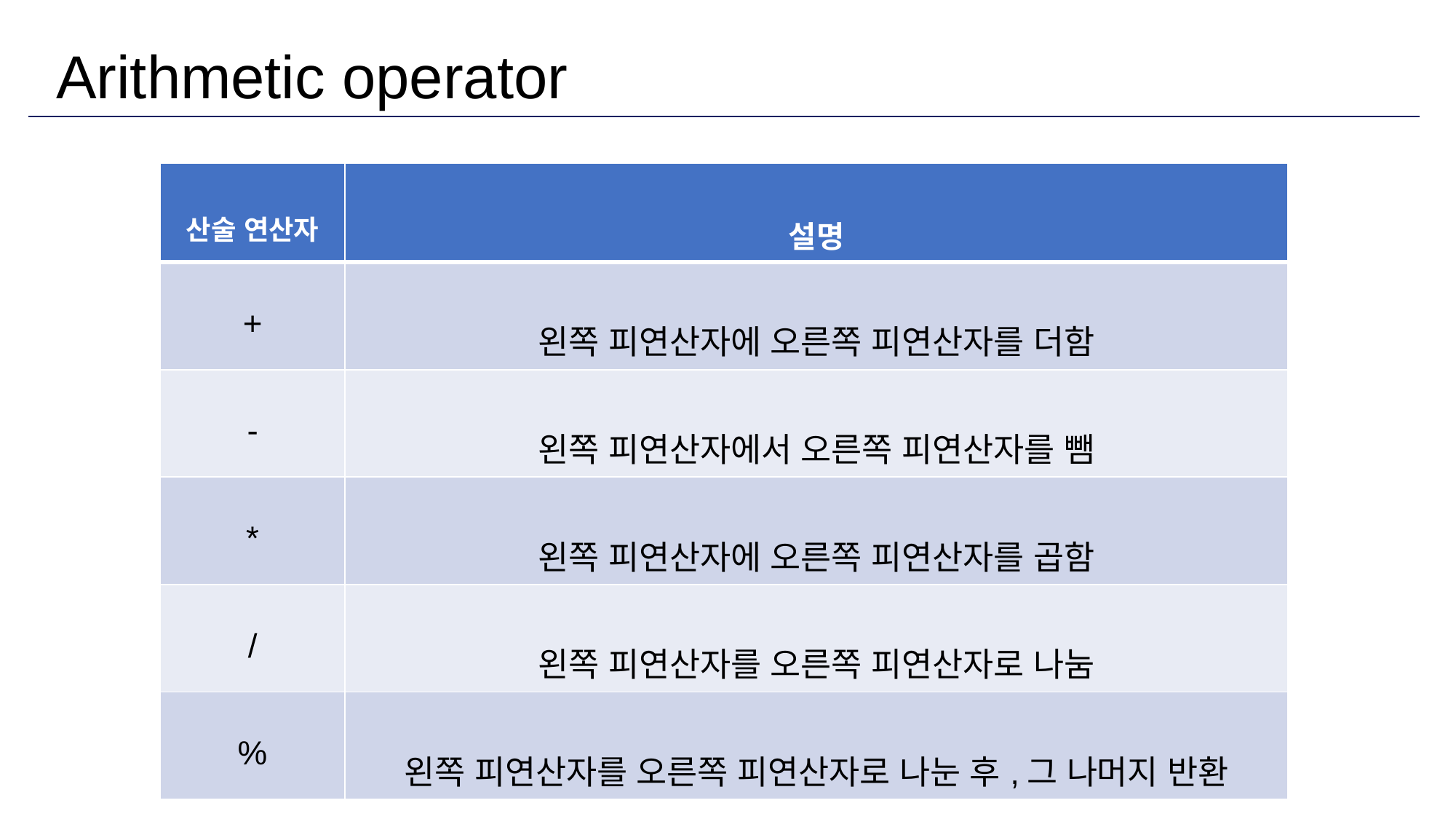

# Arithmetic operator
| 산술 연산자 | 설명 |
| --- | --- |
| + | 왼쪽 피연산자에 오른쪽 피연산자를 더함 |
| - | 왼쪽 피연산자에서 오른쪽 피연산자를 뺌 |
| \* | 왼쪽 피연산자에 오른쪽 피연산자를 곱함 |
| / | 왼쪽 피연산자를 오른쪽 피연산자로 나눔 |
| % | 왼쪽 피연산자를 오른쪽 피연산자로 나눈 후,그 나머지 반환 |